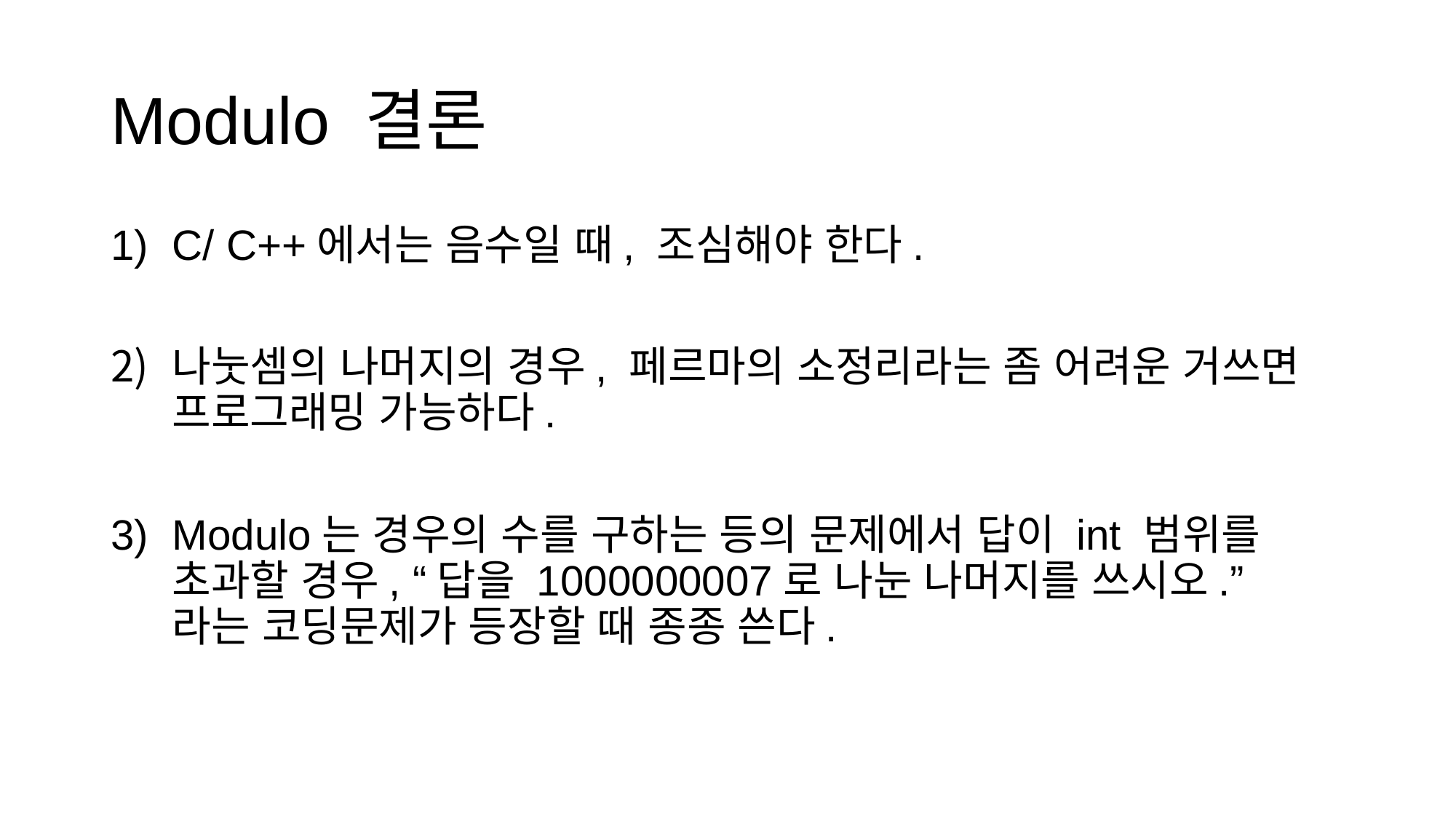

# Modulo 결론
C/ C++에서는 음수일 때, 조심해야 한다.

나눗셈의 나머지의 경우, 페르마의 소정리라는 좀 어려운 거쓰면 프로그래밍 가능하다.

Modulo는 경우의 수를 구하는 등의 문제에서 답이 int 범위를 초과할 경우, “답을 1000000007로 나눈 나머지를 쓰시오.” 라는 코딩문제가 등장할 때 종종 쓴다.